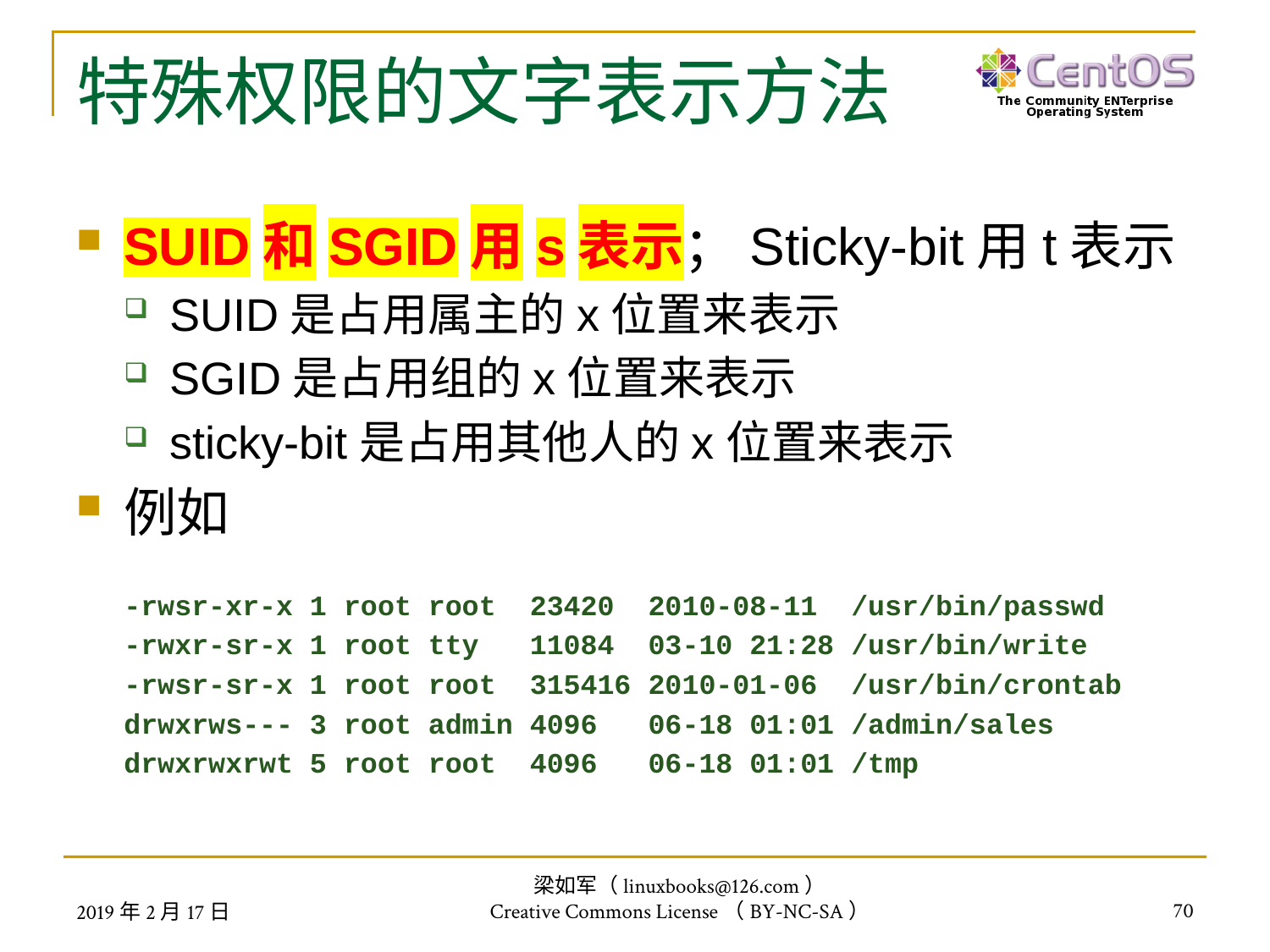

# 特殊权限的文字表示方法
SUID和SGID用s表示；Sticky-bit用t表示
SUID是占用属主的x位置来表示
SGID是占用组的x位置来表示
sticky-bit是占用其他人的x位置来表示
例如

-rwsr-xr-x 1 root root  23420  2010-08-11  /usr/bin/passwd
-rwxr-sr-x 1 root tty   11084  03-10 21:28 /usr/bin/write
-rwsr-sr-x 1 root root  315416 2010-01-06  /usr/bin/crontab
drwxrws--- 3 root admin 4096   06-18 01:01 /admin/sales
drwxrwxrwt 5 root root  4096   06-18 01:01 /tmp
梁如军（linuxbooks@126.com）
Creative Commons License（BY-NC-SA）
2019年2月17日
70